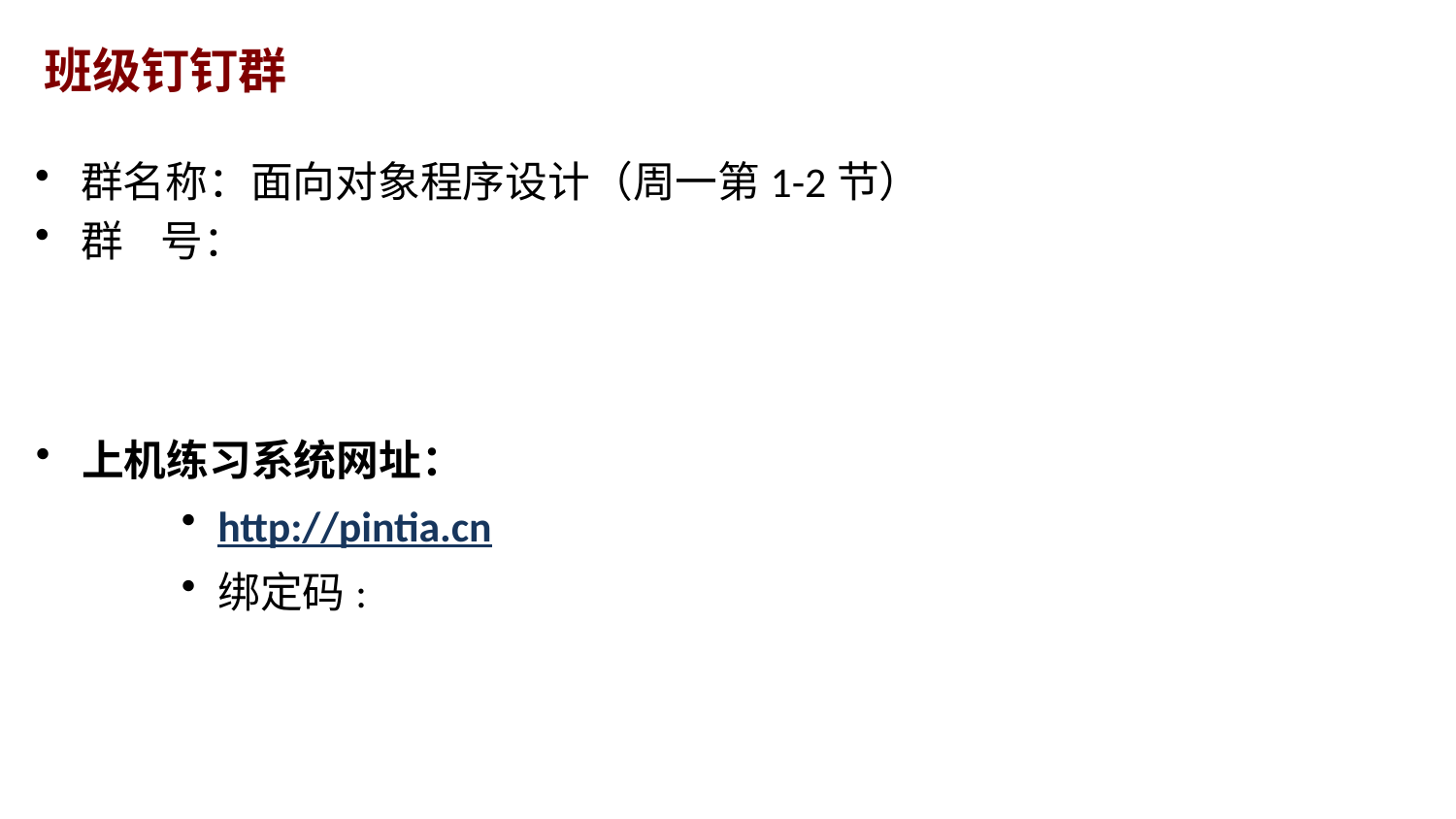

班级钉钉群
群名称：面向对象程序设计（周一第1-2节）
群    号：
上机练习系统网址：
http://pintia.cn
绑定码: